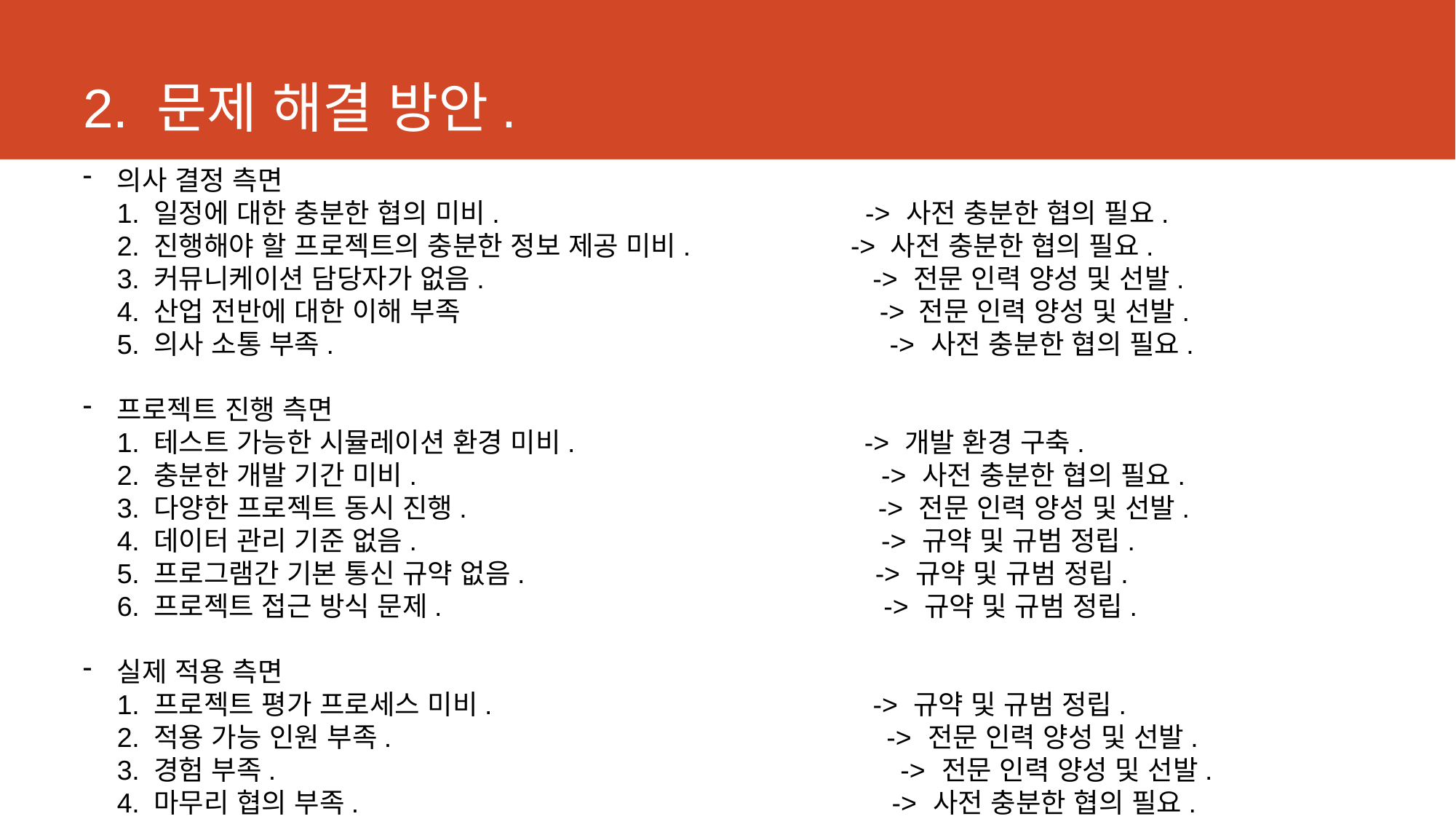

# 2. 문제 해결 방안.
의사 결정 측면
1. 일정에 대한 충분한 협의 미비.                                                -> 사전 충분한 협의 필요.
2. 진행해야 할 프로젝트의 충분한 정보 제공 미비.                     -> 사전 충분한 협의 필요.
3. 커뮤니케이션 담당자가 없음.                                                   -> 전문 인력 양성 및 선발.
4. 산업 전반에 대한 이해 부족                                                      -> 전문 인력 양성 및 선발.
5. 의사 소통 부족.                                                                         -> 사전 충분한 협의 필요.
프로젝트 진행 측면
1. 테스트 가능한 시뮬레이션 환경 미비.                                      -> 개발 환경 구축.
2. 충분한 개발 기간 미비.                                                             -> 사전 충분한 협의 필요.
3. 다양한 프로젝트 동시 진행.                                                      -> 전문 인력 양성 및 선발.
4. 데이터 관리 기준 없음.                                                             -> 규약 및 규범 정립.
5. 프로그램간 기본 통신 규약 없음.                                              -> 규약 및 규범 정립.
6. 프로젝트 접근 방식 문제.                                                          -> 규약 및 규범 정립.
실제 적용 측면
1. 프로젝트 평가 프로세스 미비.                                                  -> 규약 및 규범 정립.
2. 적용 가능 인원 부족.                                                                 -> 전문 인력 양성 및 선발.
3. 경험 부족.                                                                                  -> 전문 인력 양성 및 선발.
4. 마무리 협의 부족.                                                                      -> 사전 충분한 협의 필요.